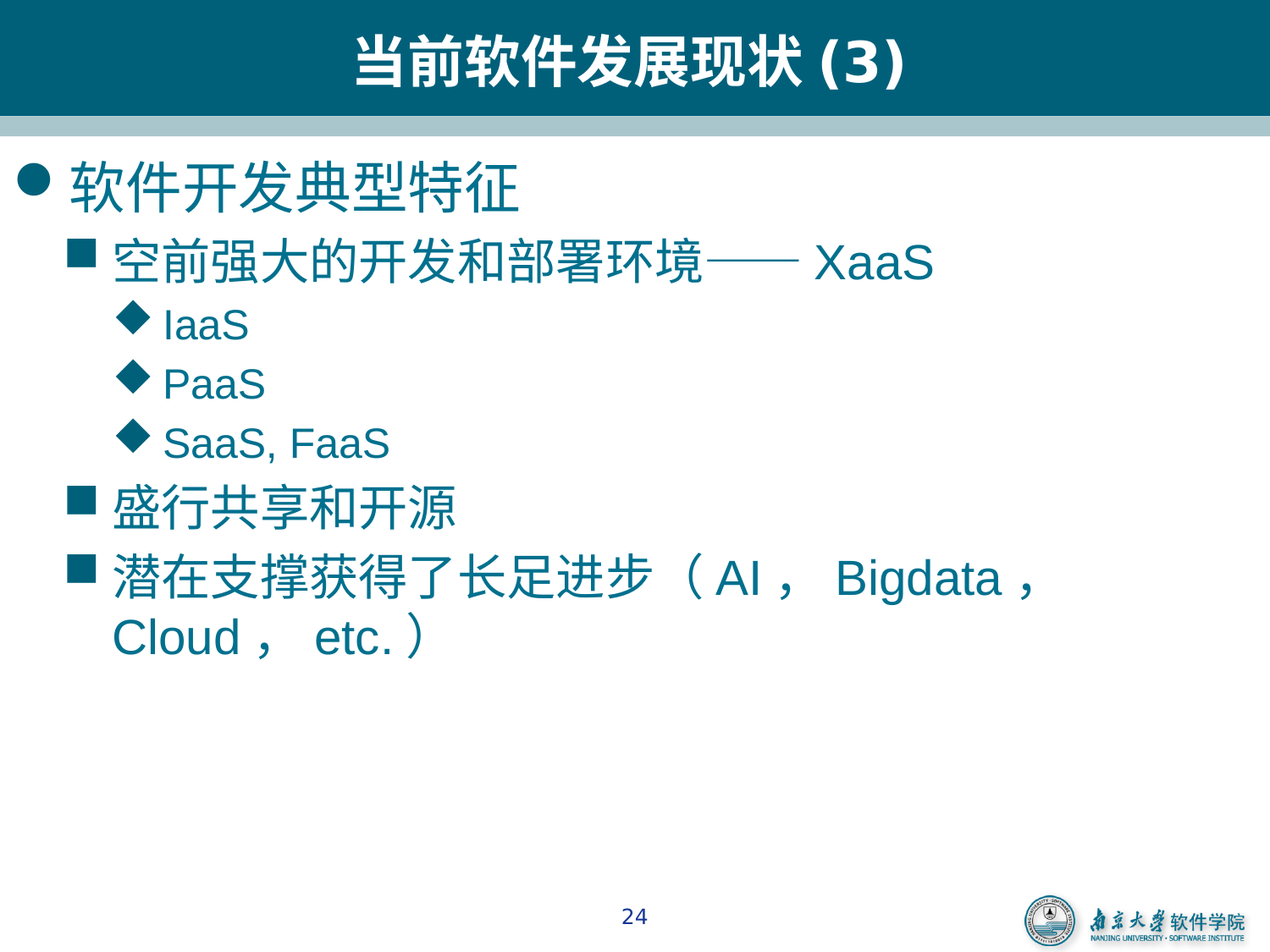

# 当前软件发展现状(3)
软件开发典型特征
空前强大的开发和部署环境——XaaS
IaaS
PaaS
SaaS, FaaS
盛行共享和开源
潜在支撑获得了长足进步（AI，Bigdata， Cloud，etc.）
24